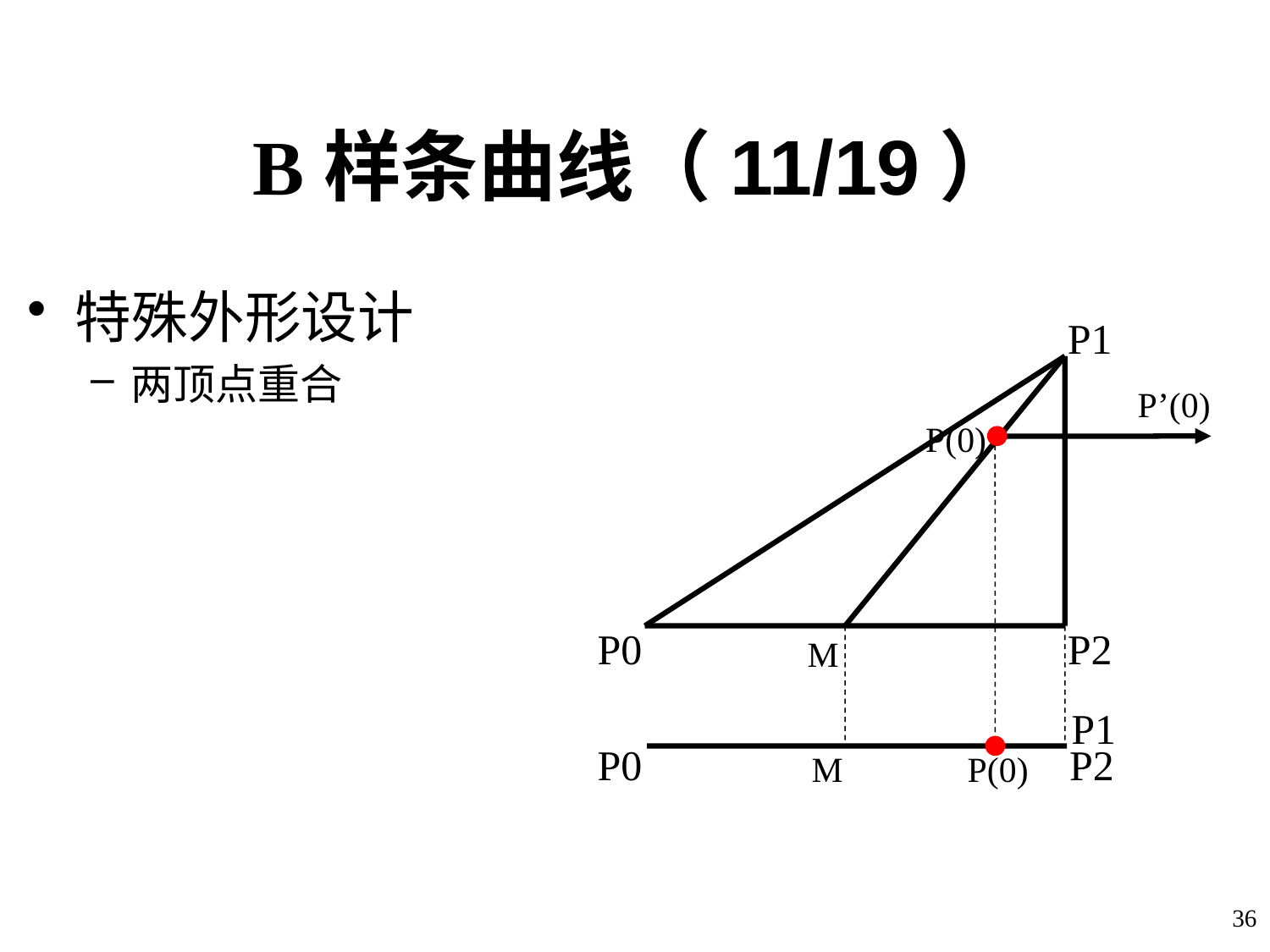

# B样条曲线（11/19）
特殊外形设计
两顶点重合
P1

P’(0)
P(0)

P0
P2

M

P1
P0
P2

P(0)
M

36